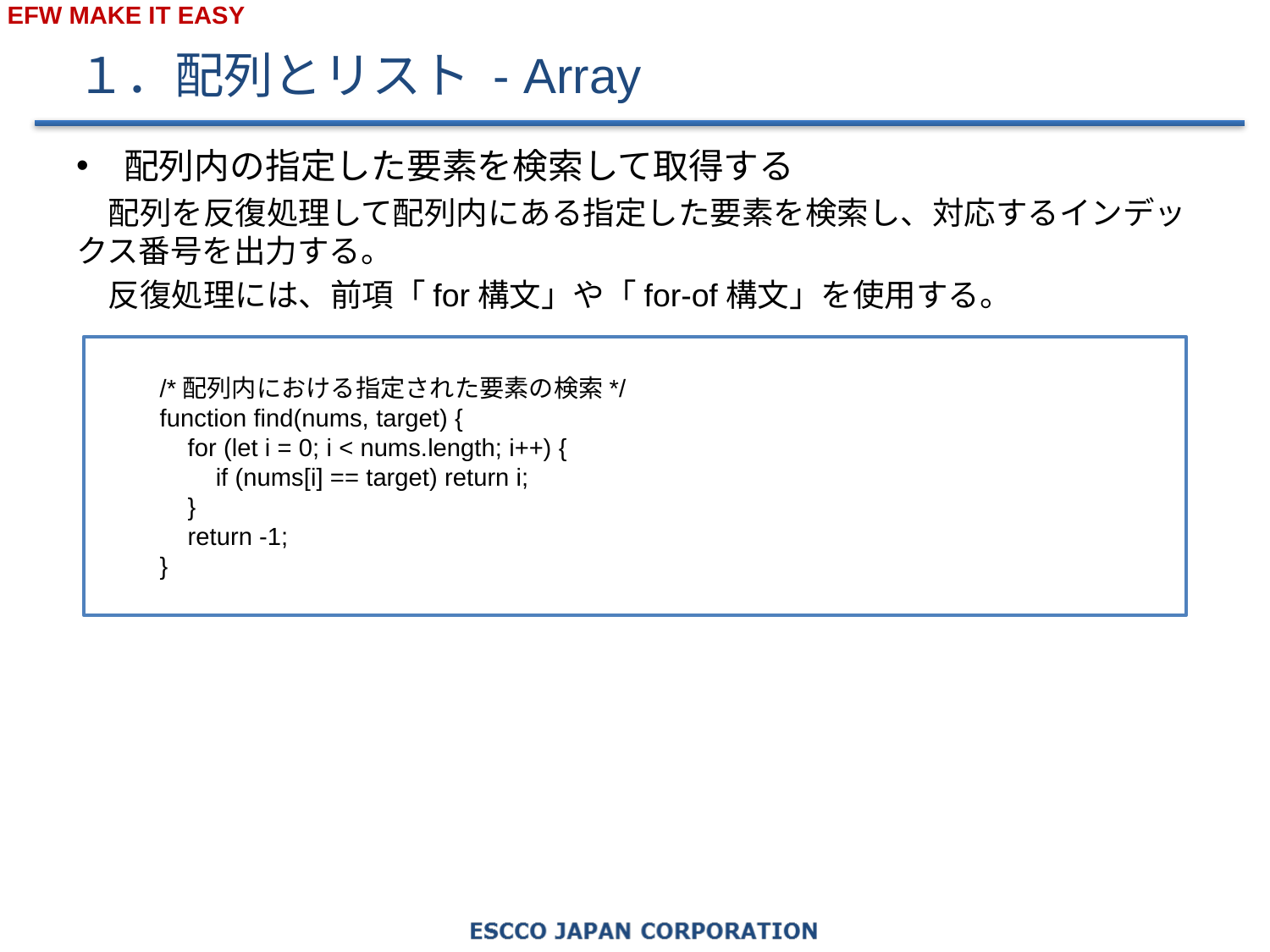

# １．配列とリスト - Array
配列内の指定した要素を検索して取得する
　配列を反復処理して配列内にある指定した要素を検索し、対応するインデックス番号を出力する。
　反復処理には、前項「for構文」や「for-of構文」を使用する。

/*配列内における指定された要素の検索*/
function find(nums, target) {
    for (let i = 0; i < nums.length; i++) {
        if (nums[i] == target) return i;
    }
    return -1;
}